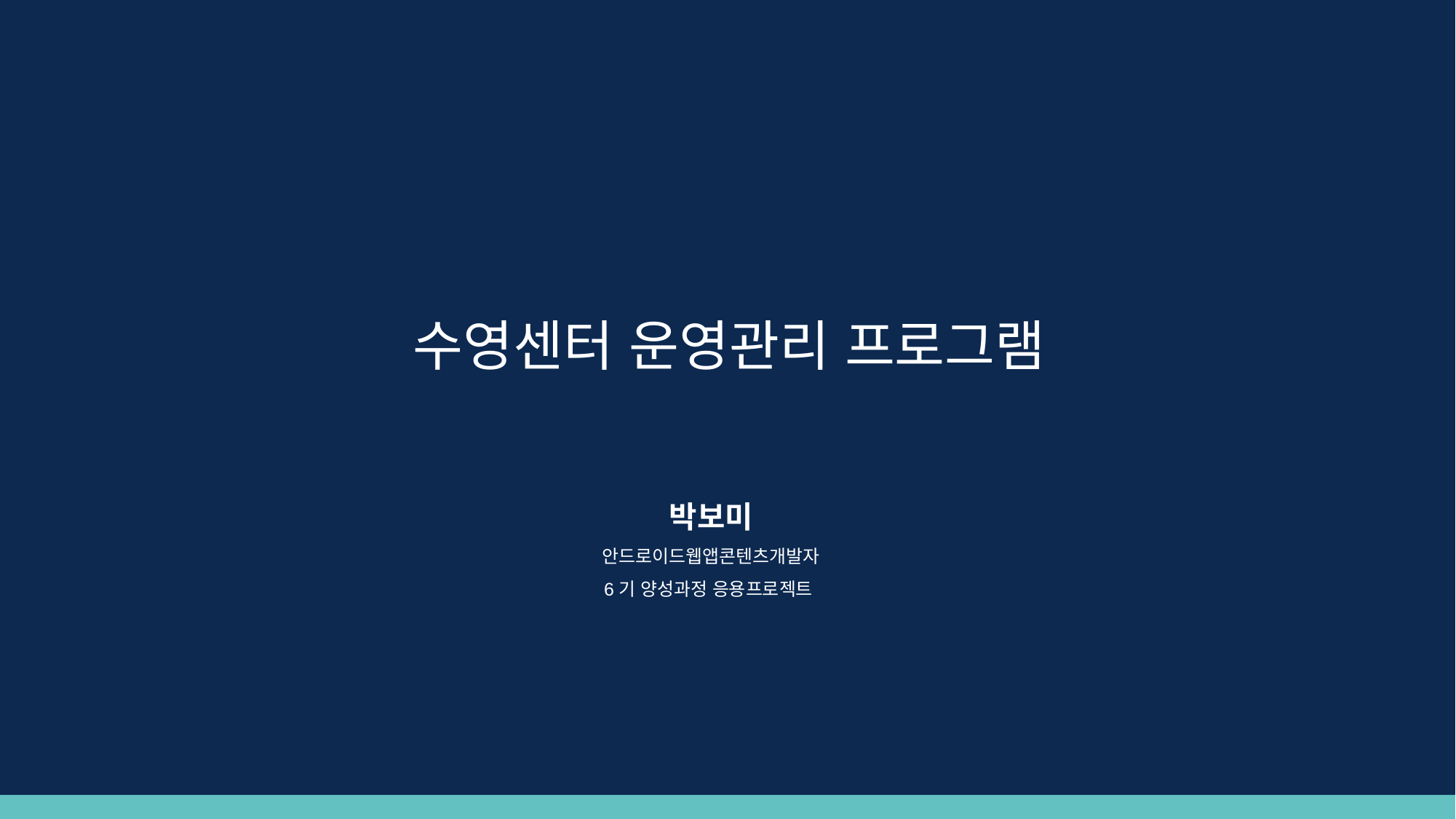

수영센터 운영관리 프로그램
박보미
안드로이드웹앱콘텐츠개발자
6기 양성과정 응용프로젝트